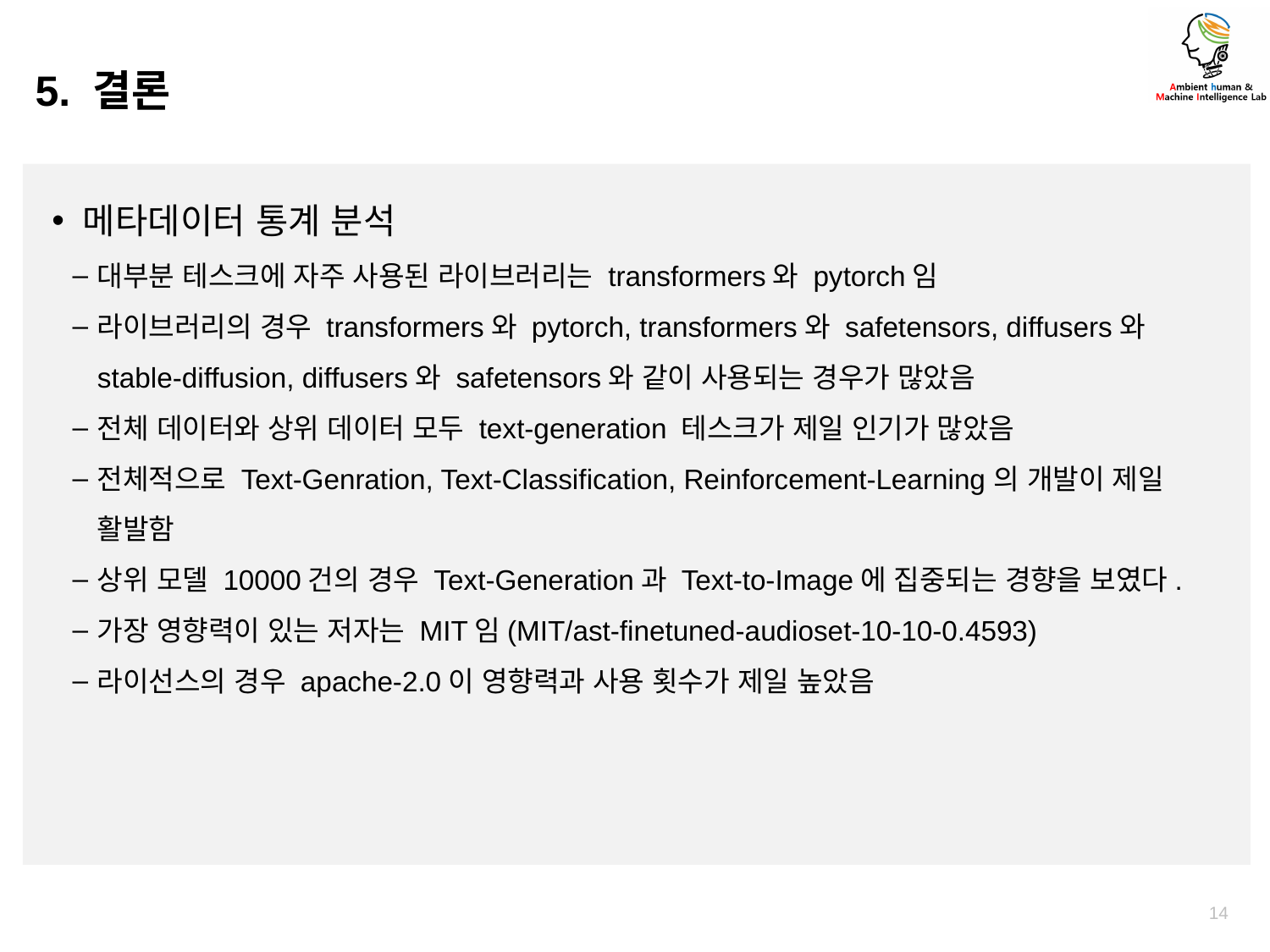

5. 결론
메타데이터 통계 분석
대부분 테스크에 자주 사용된 라이브러리는 transformers와 pytorch임
라이브러리의 경우 transformers와 pytorch, transformers와 safetensors, diffusers와 stable-diffusion, diffusers와 safetensors와 같이 사용되는 경우가 많았음
전체 데이터와 상위 데이터 모두 text-generation 테스크가 제일 인기가 많았음
전체적으로 Text-Genration, Text-Classification, Reinforcement-Learning의 개발이 제일 활발함
상위 모델 10000건의 경우 Text-Generation과 Text-to-Image에 집중되는 경향을 보였다.
가장 영향력이 있는 저자는 MIT임(MIT/ast-finetuned-audioset-10-10-0.4593)
라이선스의 경우 apache-2.0이 영향력과 사용 횟수가 제일 높았음
14